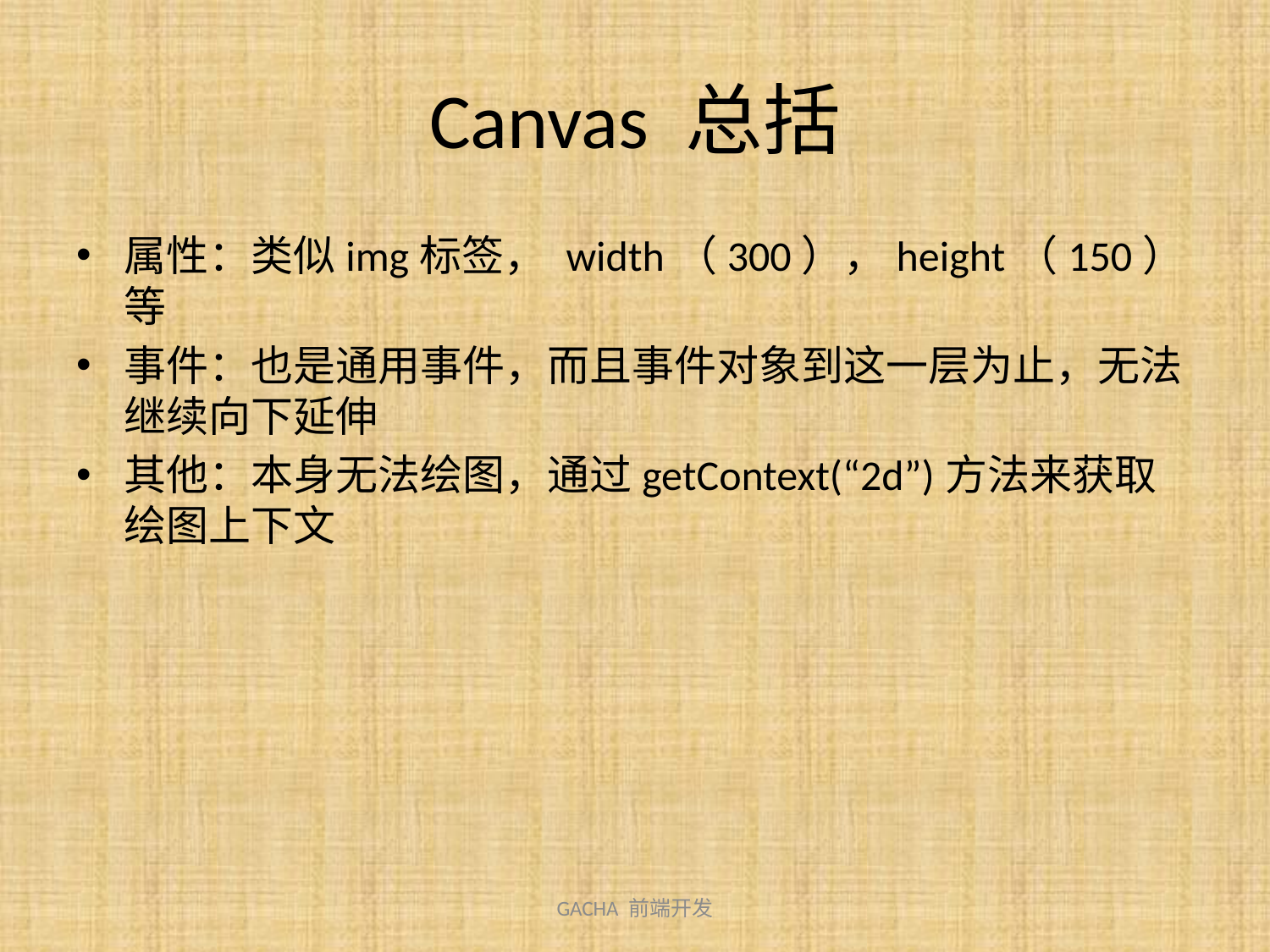

# Canvas 总括
属性：类似img标签， width（300），height（150）等
事件：也是通用事件，而且事件对象到这一层为止，无法继续向下延伸
其他：本身无法绘图，通过getContext(“2d”)方法来获取绘图上下文
GACHA 前端开发